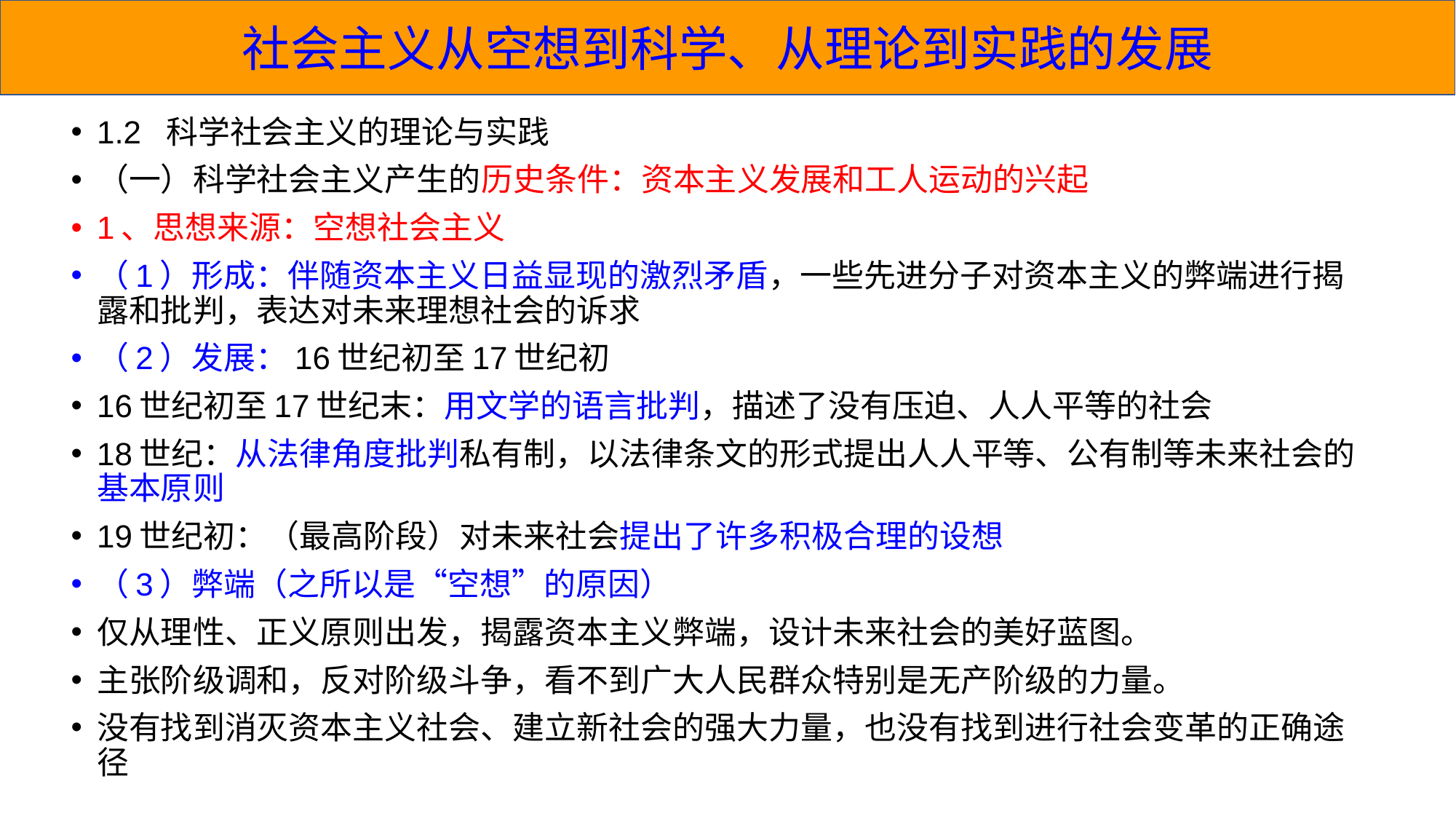

社会主义从空想到科学、从理论到实践的发展
1.2  科学社会主义的理论与实践
（一）科学社会主义产生的历史条件：资本主义发展和工人运动的兴起
1、思想来源：空想社会主义
（1）形成：伴随资本主义日益显现的激烈矛盾，一些先进分子对资本主义的弊端进行揭露和批判，表达对未来理想社会的诉求
（2）发展：16世纪初至17世纪初
16世纪初至17世纪末：用文学的语言批判，描述了没有压迫、人人平等的社会
18世纪：从法律角度批判私有制，以法律条文的形式提出人人平等、公有制等未来社会的基本原则
19世纪初：（最高阶段）对未来社会提出了许多积极合理的设想
（3）弊端（之所以是“空想”的原因）
仅从理性、正义原则出发，揭露资本主义弊端，设计未来社会的美好蓝图。
主张阶级调和，反对阶级斗争，看不到广大人民群众特别是无产阶级的力量。
没有找到消灭资本主义社会、建立新社会的强大力量，也没有找到进行社会变革的正确途径